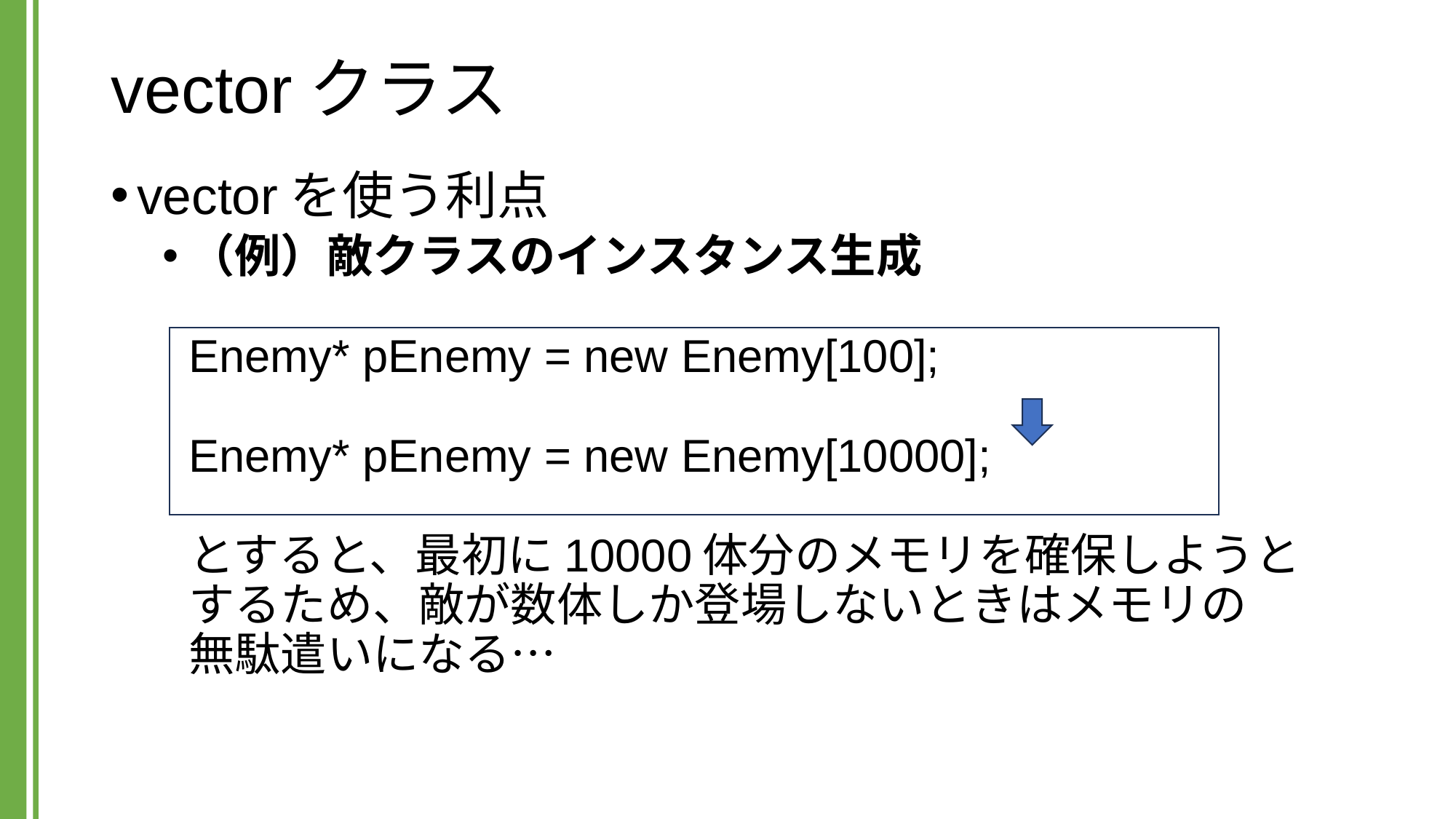

# vectorクラス
vectorを使う利点
（例）敵クラスのインスタンス生成
Enemy* pEnemy = new Enemy[100];
　　　　　　　　　　　　　　　　　　　　　　　　　
Enemy* pEnemy = new Enemy[10000];
とすると、最初に10000体分のメモリを確保しようと
するため、敵が数体しか登場しないときはメモリの
無駄遣いになる…